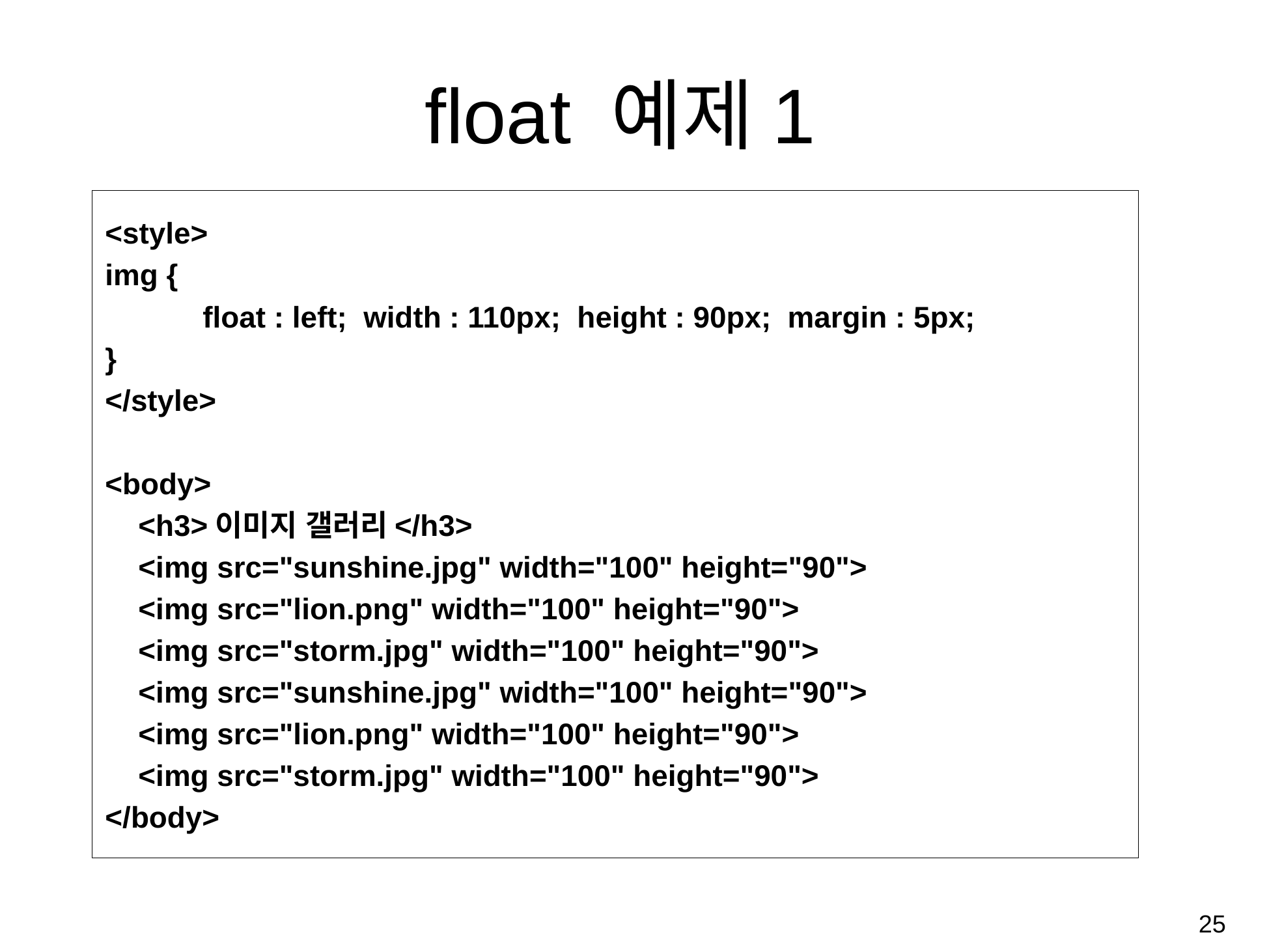

# float 예제1
<style>
img {
	float : left;  width : 110px;  height : 90px;  margin : 5px;
}
</style>

<body>
    <h3>이미지 갤러리</h3>
    <img src="sunshine.jpg" width="100" height="90">
    <img src="lion.png" width="100" height="90">
    <img src="storm.jpg" width="100" height="90">
    <img src="sunshine.jpg" width="100" height="90">
    <img src="lion.png" width="100" height="90">
    <img src="storm.jpg" width="100" height="90">
</body>
25